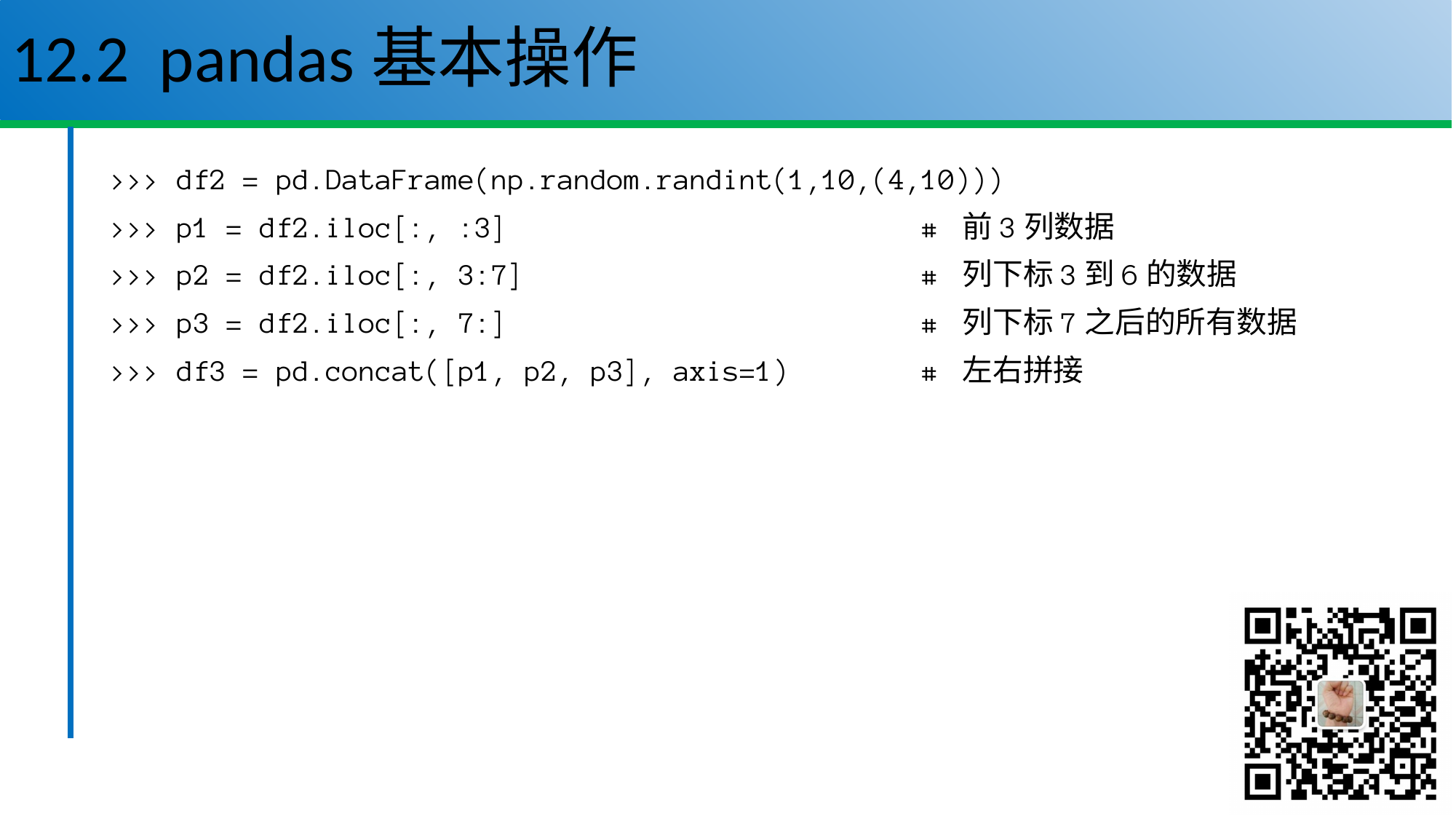

# 12.2  pandas基本操作
>>> df2 = pd.DataFrame(np.random.randint(1,10,(4,10)))
>>> p1 = df2.iloc[:, :3]                         # 前3列数据
>>> p2 = df2.iloc[:, 3:7]                        # 列下标3到6的数据
>>> p3 = df2.iloc[:, 7:]                         # 列下标7之后的所有数据
>>> df3 = pd.concat([p1, p2, p3], axis=1)        # 左右拼接
83